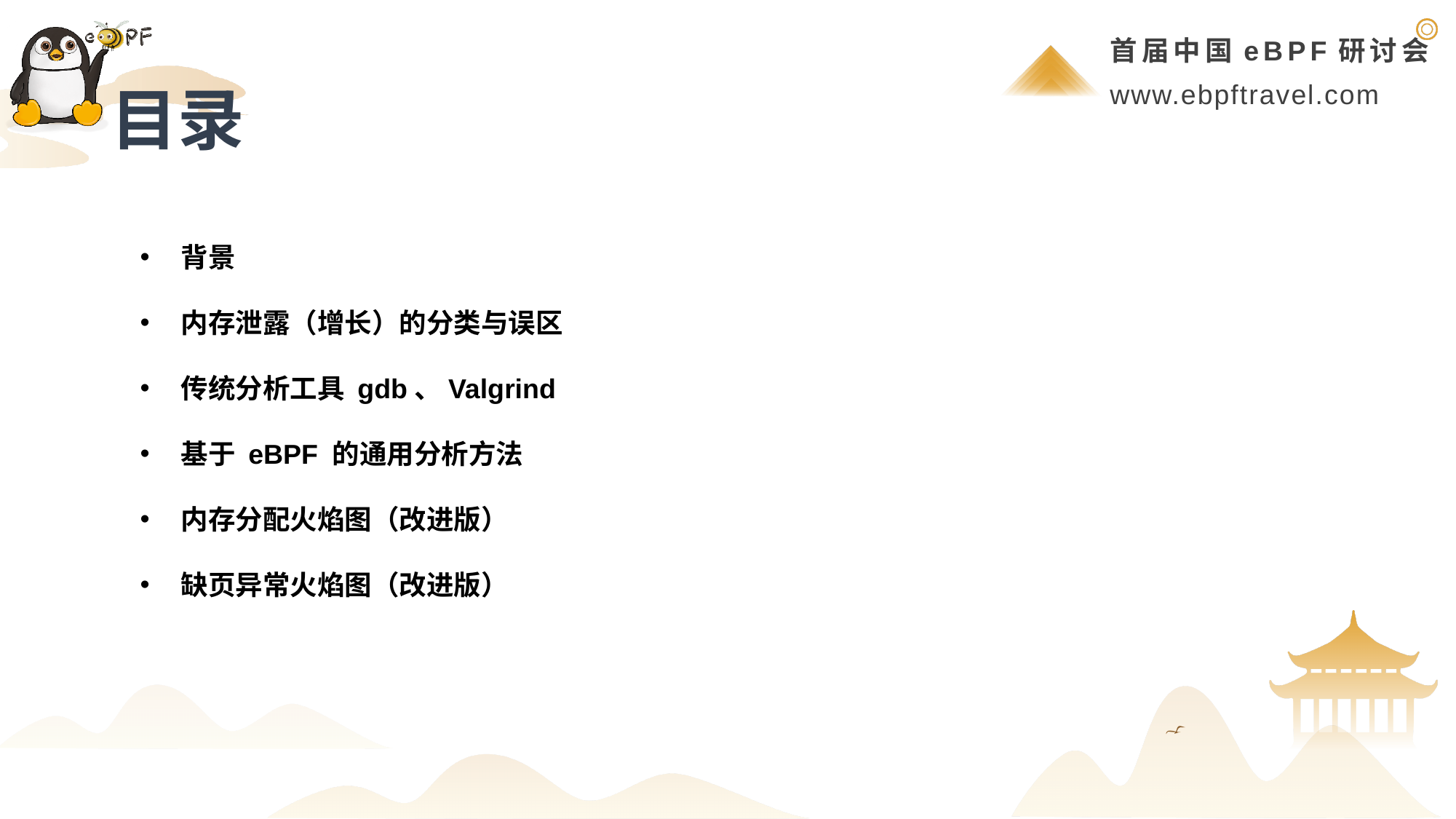

# 目录
背景
内存泄露（增长）的分类与误区
传统分析工具 gdb、Valgrind
基于 eBPF 的通用分析方法
内存分配火焰图（改进版）
缺页异常火焰图（改进版）